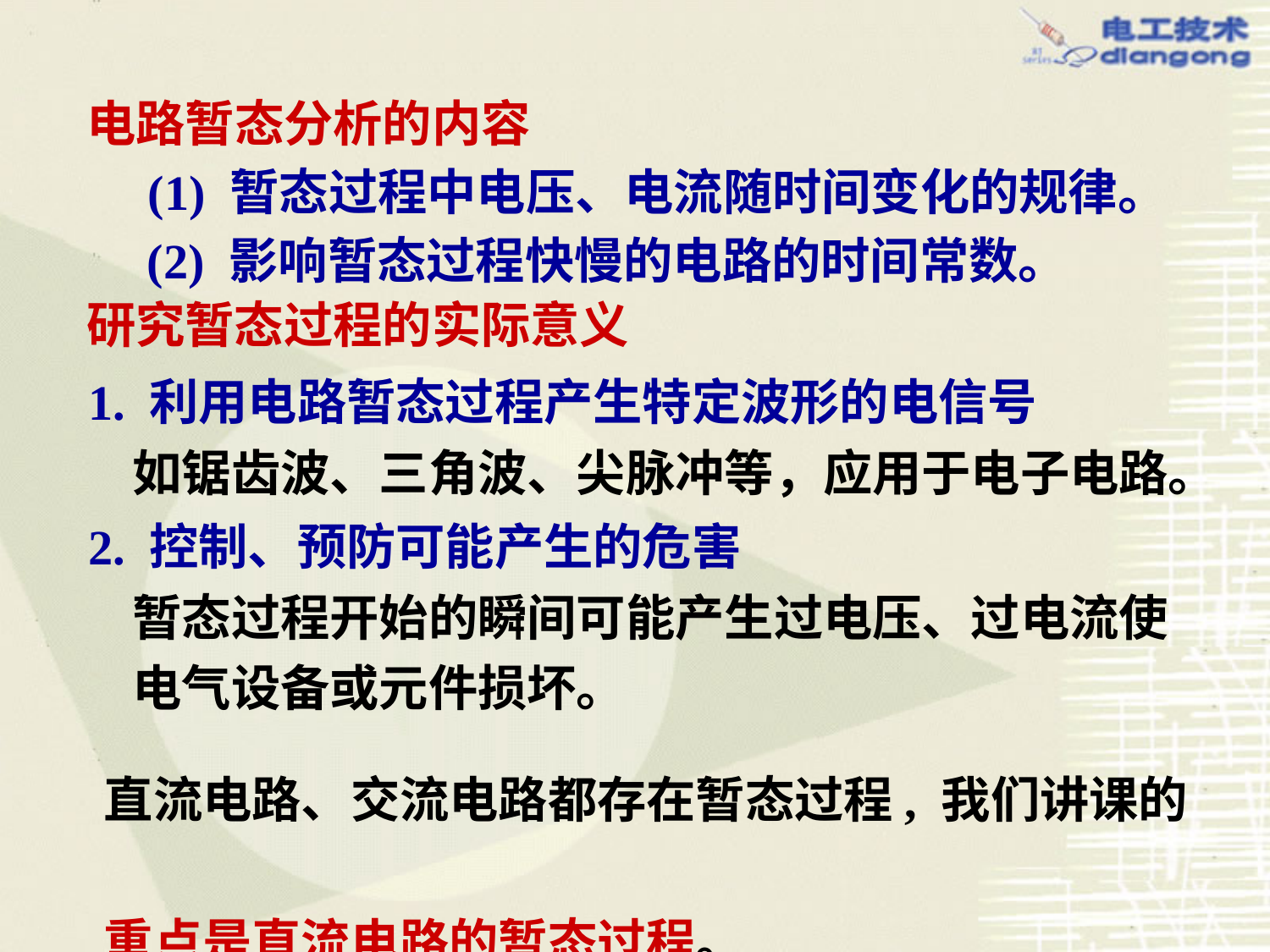

# 电路暂态分析的内容
(1) 暂态过程中电压、电流随时间变化的规律。
(2) 影响暂态过程快慢的电路的时间常数。
研究暂态过程的实际意义
 1. 利用电路暂态过程产生特定波形的电信号
    如锯齿波、三角波、尖脉冲等，应用于电子电路。
 2. 控制、预防可能产生的危害
    暂态过程开始的瞬间可能产生过电压、过电流使
    电气设备或元件损坏。
    直流电路、交流电路都存在暂态过程, 我们讲课的
    重点是直流电路的暂态过程。